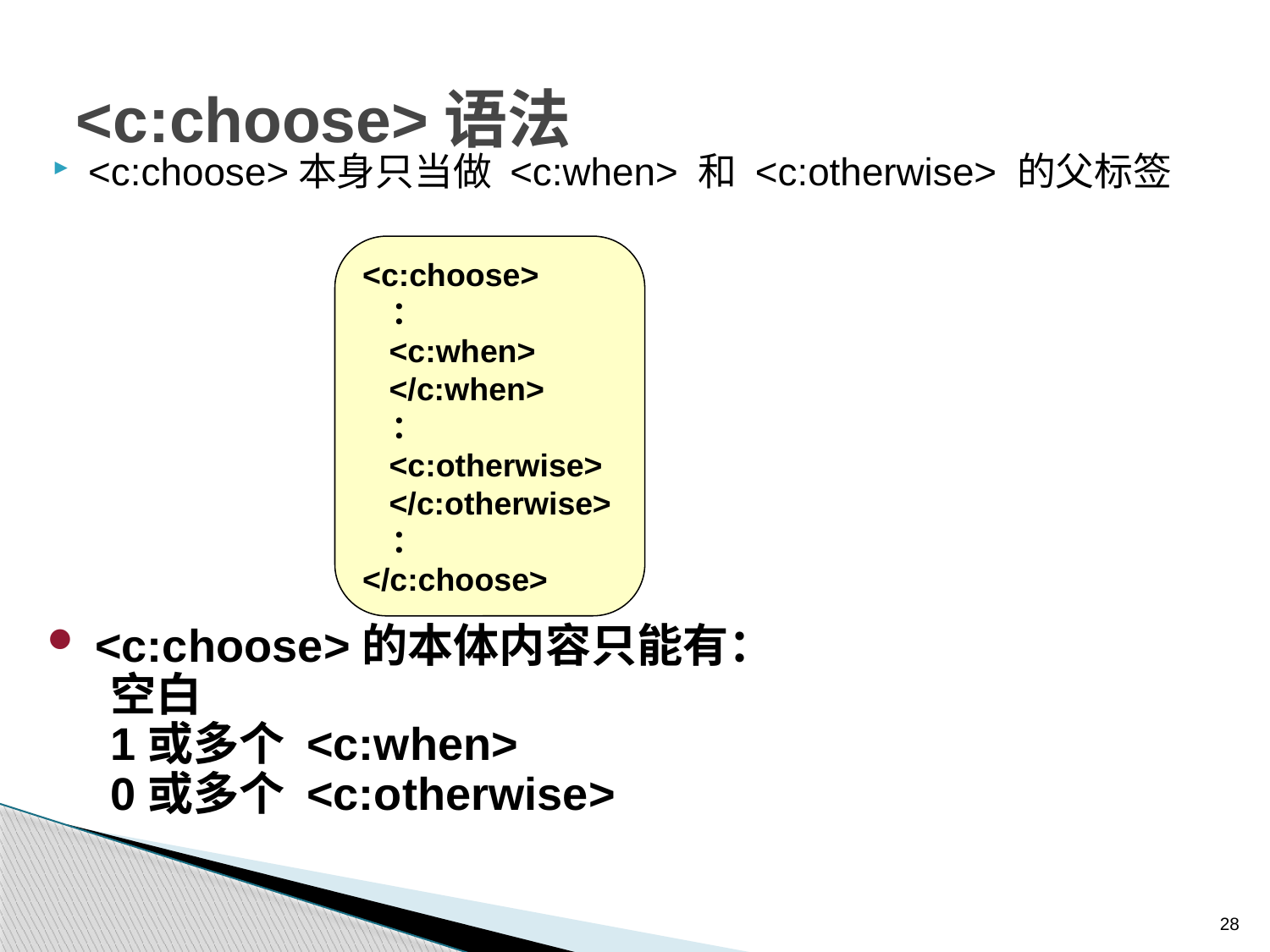

# <c:choose>语法
<c:choose>本身只当做 <c:when> 和 <c:otherwise> 的父标签
<c:choose>
   ：
   <c:when>
   </c:when>
   ：
   <c:otherwise>
   </c:otherwise>
   ：
</c:choose>
<c:choose>的本体内容只能有：
空白
1或多个 <c:when>
0或多个 <c:otherwise>
28